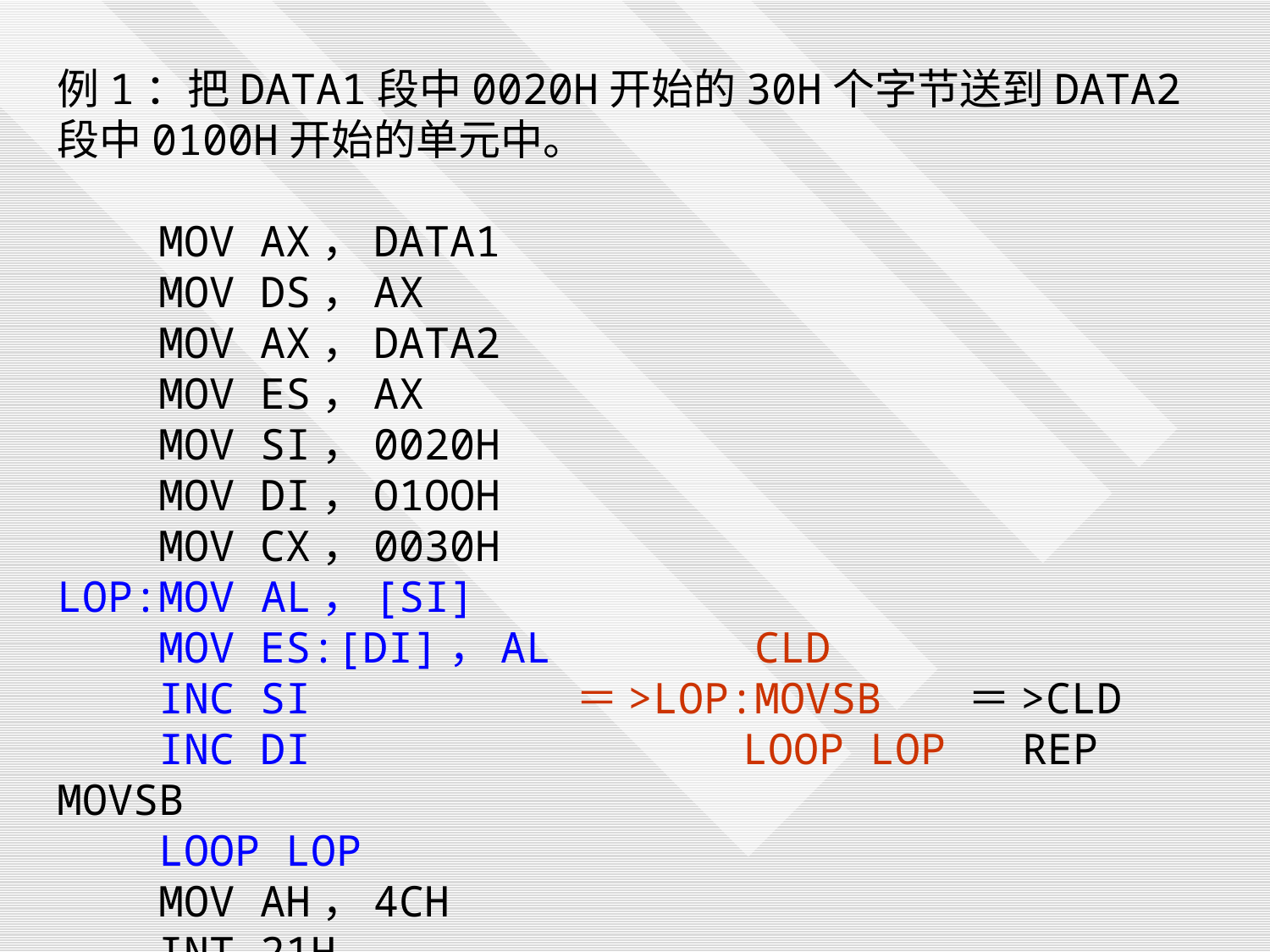

例1：把DATA1段中0020H开始的30H个字节送到DATA2段中0100H开始的单元中。

    MOV AX，DATA1
    MOV DS，AX
    MOV AX，DATA2
    MOV ES，AX
    MOV SI，0020H
    MOV DI，O1OOH
    MOV CX，0030H
LOP:MOV AL，[SI]
    MOV ES:[DI]，AL        CLD
    INC SI          ＝>LOP:MOVSB   ＝>CLD
    INC DI                 LOOP LOP   REP MOVSB
    LOOP LOP
    MOV AH，4CH
    INT 21H